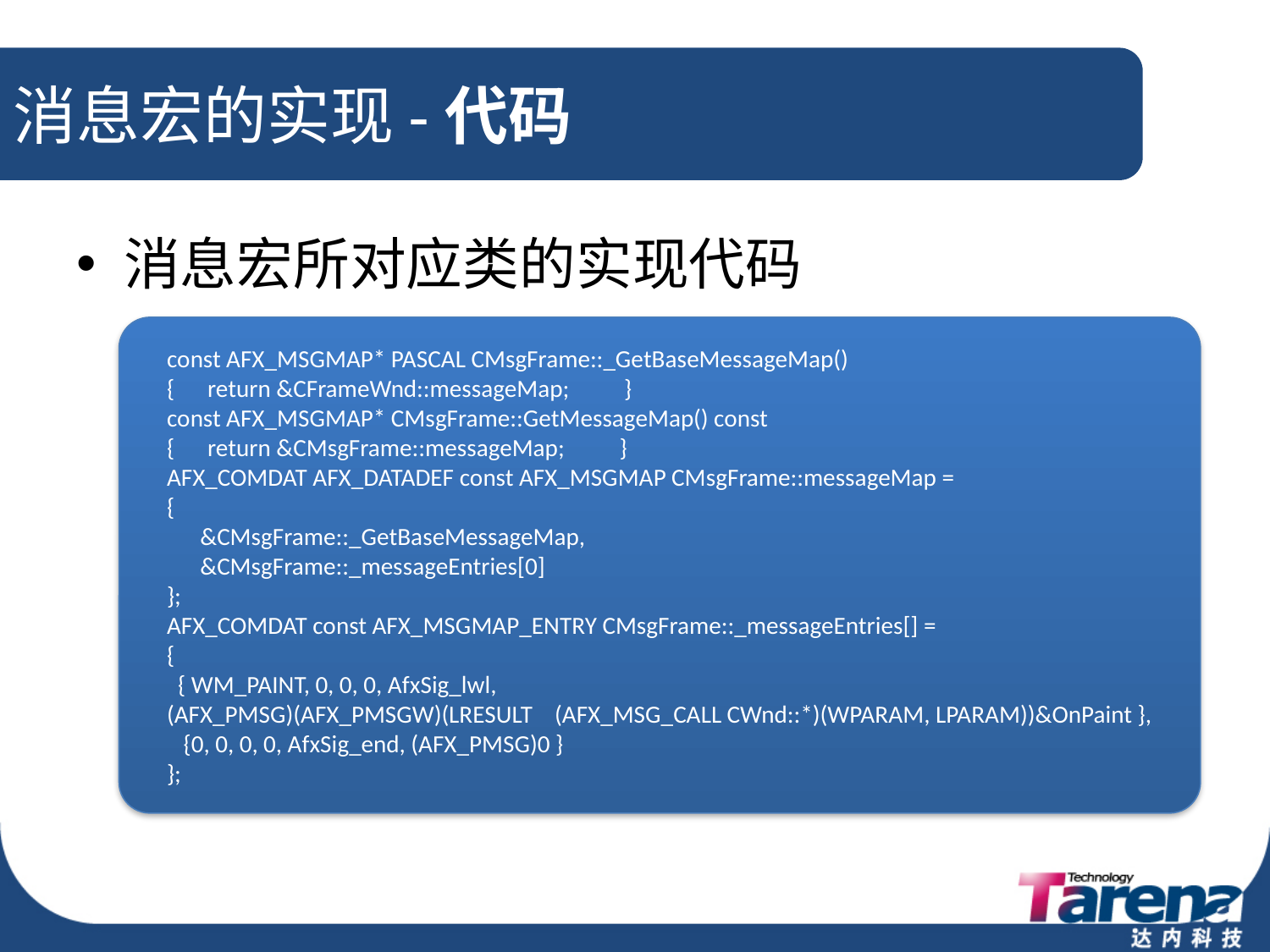

# 消息宏的实现-代码
消息宏所对应类的实现代码
const AFX_MSGMAP* PASCAL CMsgFrame::_GetBaseMessageMap()
{      return &CFrameWnd::messageMap;          }
const AFX_MSGMAP* CMsgFrame::GetMessageMap() const
{      return &CMsgFrame::messageMap;          }
AFX_COMDAT AFX_DATADEF const AFX_MSGMAP CMsgFrame::messageMap =
{
      &CMsgFrame::_GetBaseMessageMap,
      &CMsgFrame::_messageEntries[0]
};
AFX_COMDAT const AFX_MSGMAP_ENTRY CMsgFrame::_messageEntries[] =
{
  { WM_PAINT, 0, 0, 0, AfxSig_lwl,
(AFX_PMSG)(AFX_PMSGW)(LRESULT    (AFX_MSG_CALL CWnd::*)(WPARAM, LPARAM))&OnPaint },
   {0, 0, 0, 0, AfxSig_end, (AFX_PMSG)0 }
};